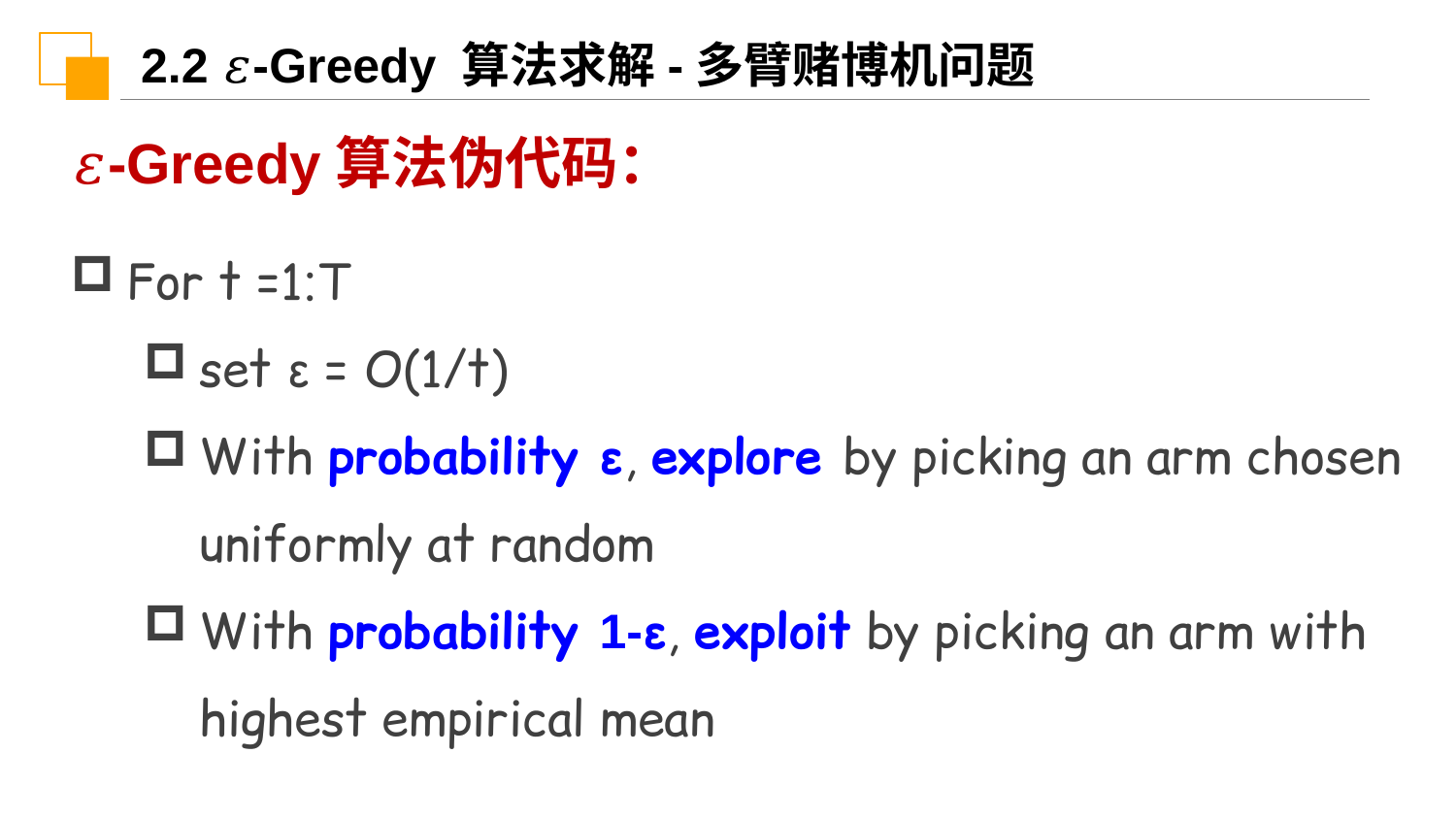

2.2 𝜀-Greedy 算法求解-多臂赌博机问题
𝜀-Greedy算法伪代码：
For t =1:T
set ε = O(1/t)
With probability ε, explore by picking an arm chosen uniformly at random
With probability 1-ε, exploit by picking an arm with highest empirical mean